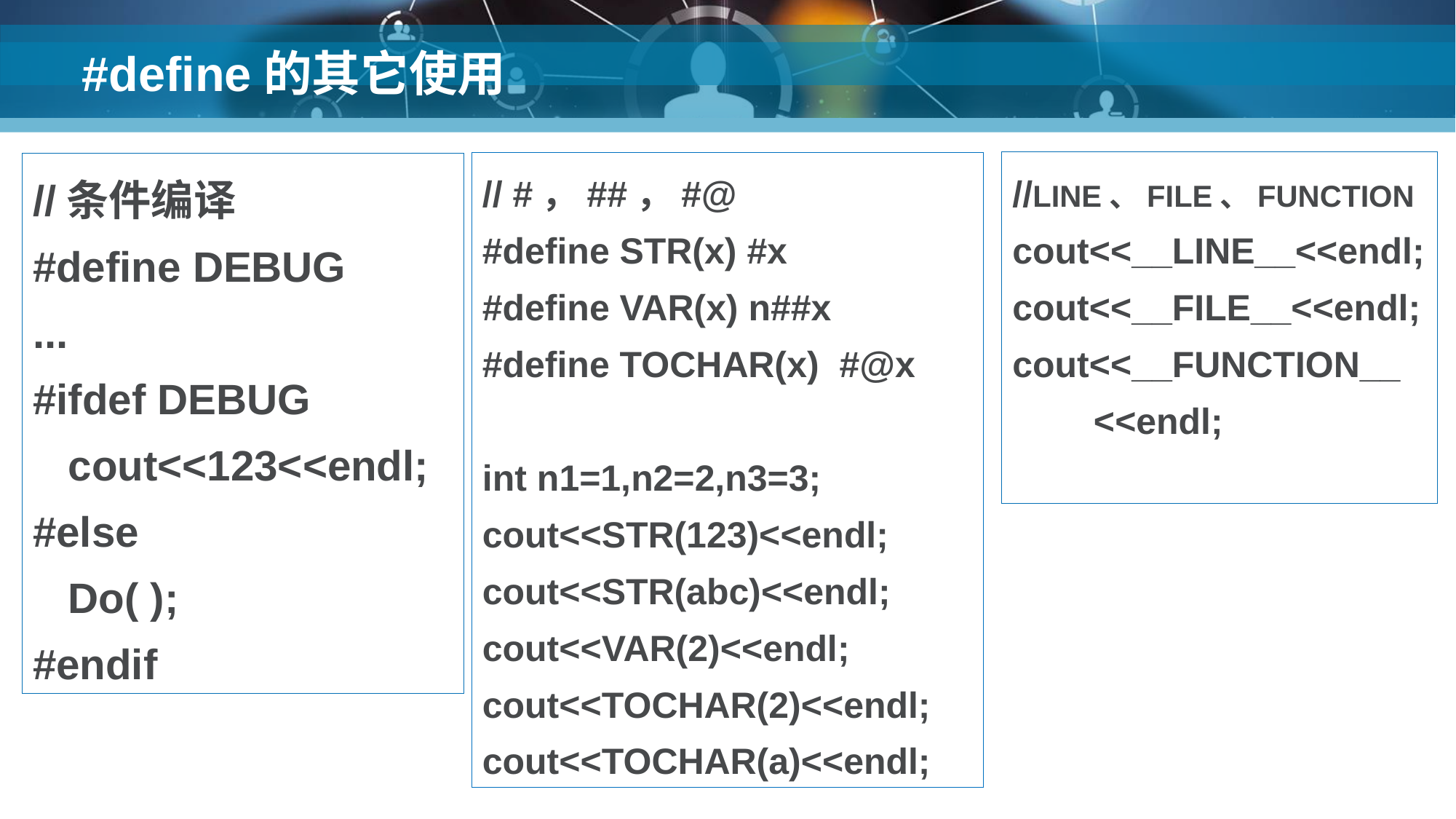

# #define的其它使用
//LINE、FILE、FUNCTION
cout<<__LINE__<<endl;
cout<<__FILE__<<endl;
cout<<__FUNCTION__
        <<endl;

// #，##，#@
#define STR(x) #x
#define VAR(x) n##x
#define TOCHAR(x)  #@x

int n1=1,n2=2,n3=3;
cout<<STR(123)<<endl;
cout<<STR(abc)<<endl;
cout<<VAR(2)<<endl;
cout<<TOCHAR(2)<<endl;
cout<<TOCHAR(a)<<endl;
//条件编译
#define DEBUG
...
#ifdef DEBUG
   cout<<123<<endl;
#else
   Do( );
#endif